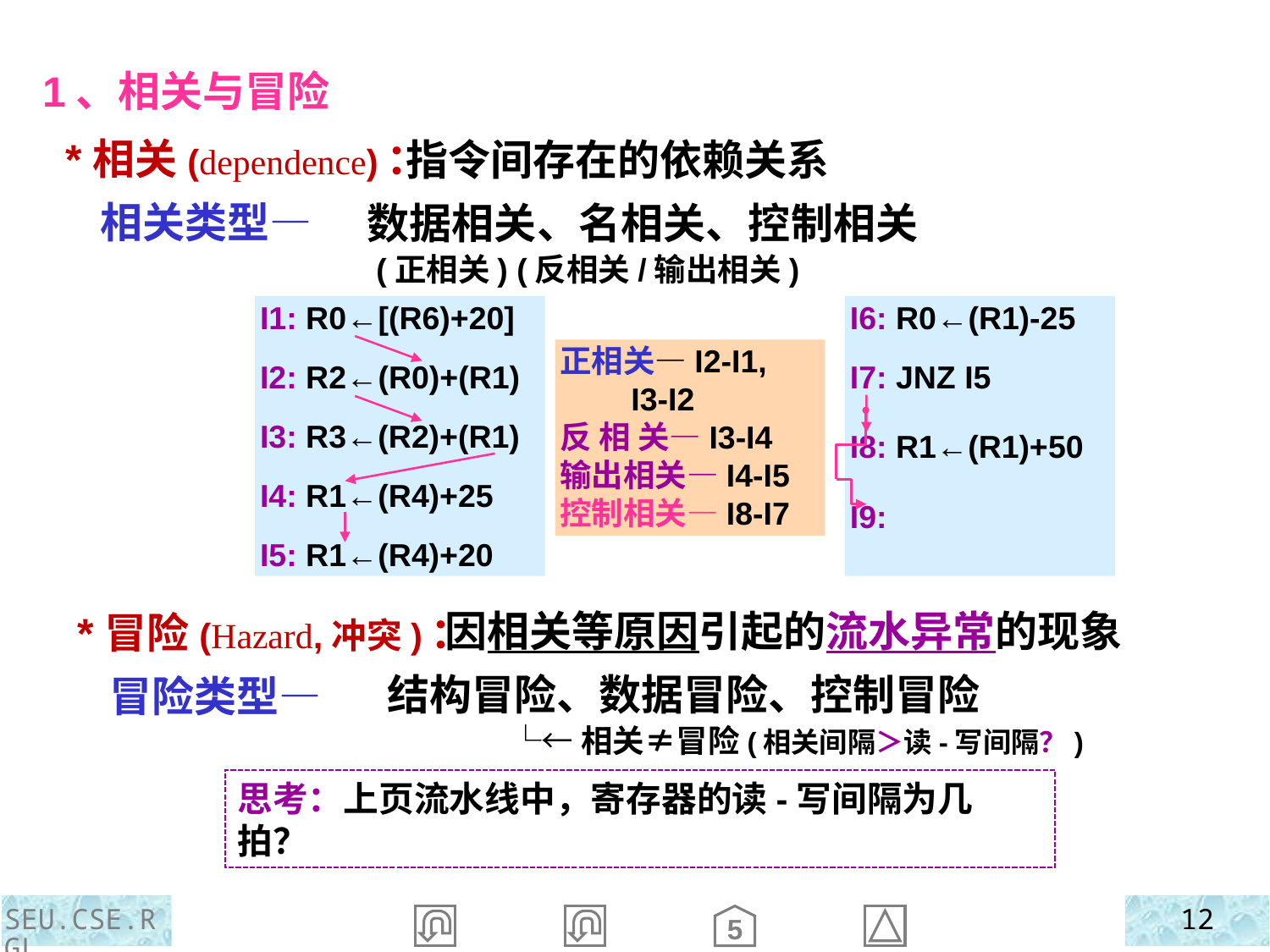

1、相关与冒险
  *相关(dependence)：
     相关类型—

   *冒险(Hazard,冲突)：
      冒险类型—
   指令间存在的依赖关系
数据相关、名相关、控制相关
 (正相关) (反相关/输出相关)
I1: R0←[(R6)+20]
I2: R2←(R0)+(R1)
I3: R3←(R2)+(R1)
I4: R1←(R4)+25
I5: R1←(R4)+20
I6: R0←(R1)-25
I7: JNZ I5
I8: R1←(R1)+50
I9:
正相关—I2-I1,
        I3-I2
反 相 关—I3-I4
输出相关—I4-I5
控制相关—I8-I7
     因相关等原因引起的流水异常的现象
结构冒险、数据冒险、控制冒险
                 └←相关≠冒险(相关间隔＞读-写间隔？)
思考：上页流水线中，寄存器的读-写间隔为几拍？
SEU.CSE.RGL
12

5